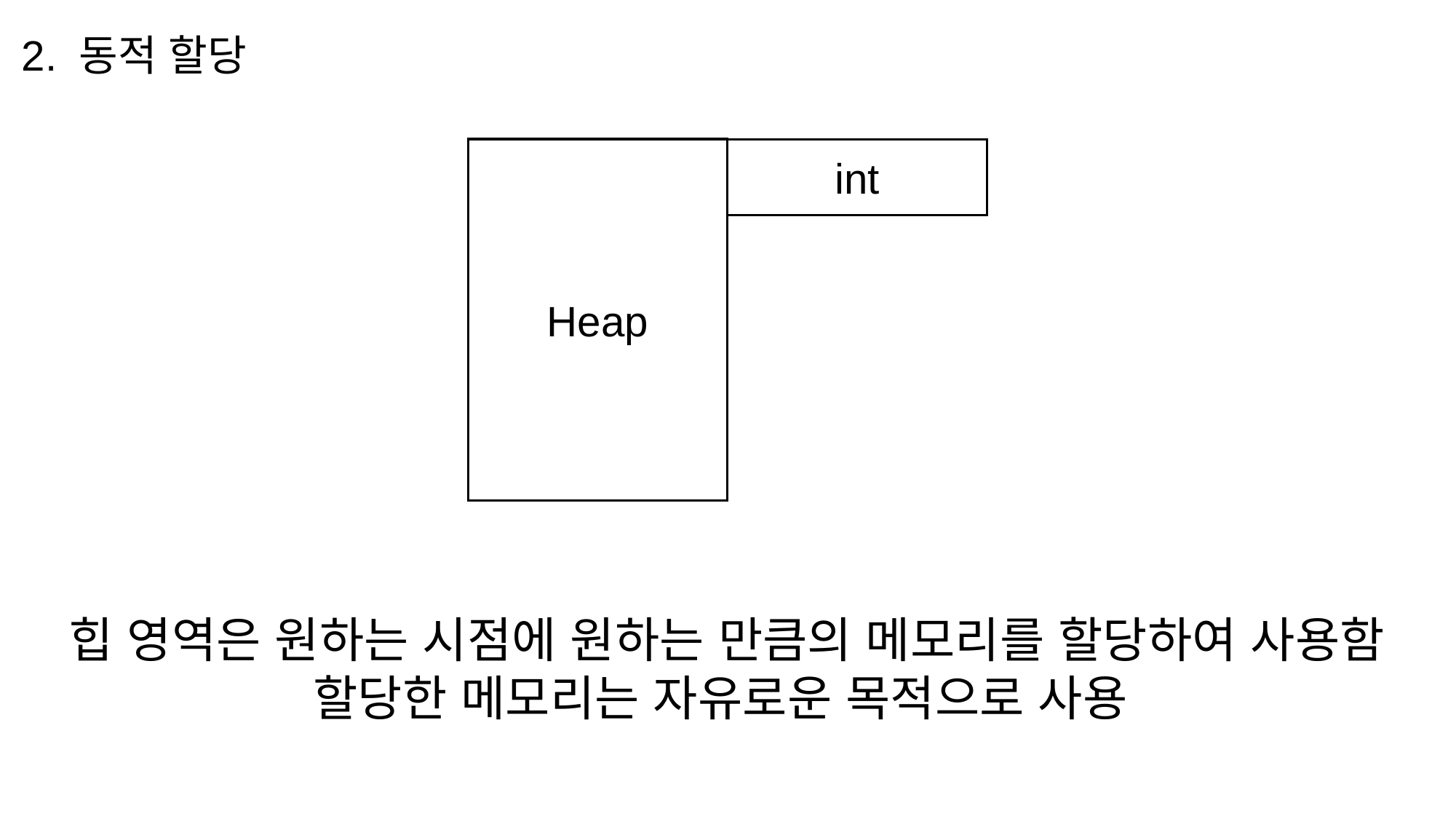

2. 동적 할당
Heap
int
힙 영역은 원하는 시점에 원하는 만큼의 메모리를 할당하여 사용함
할당한 메모리는 자유로운 목적으로 사용